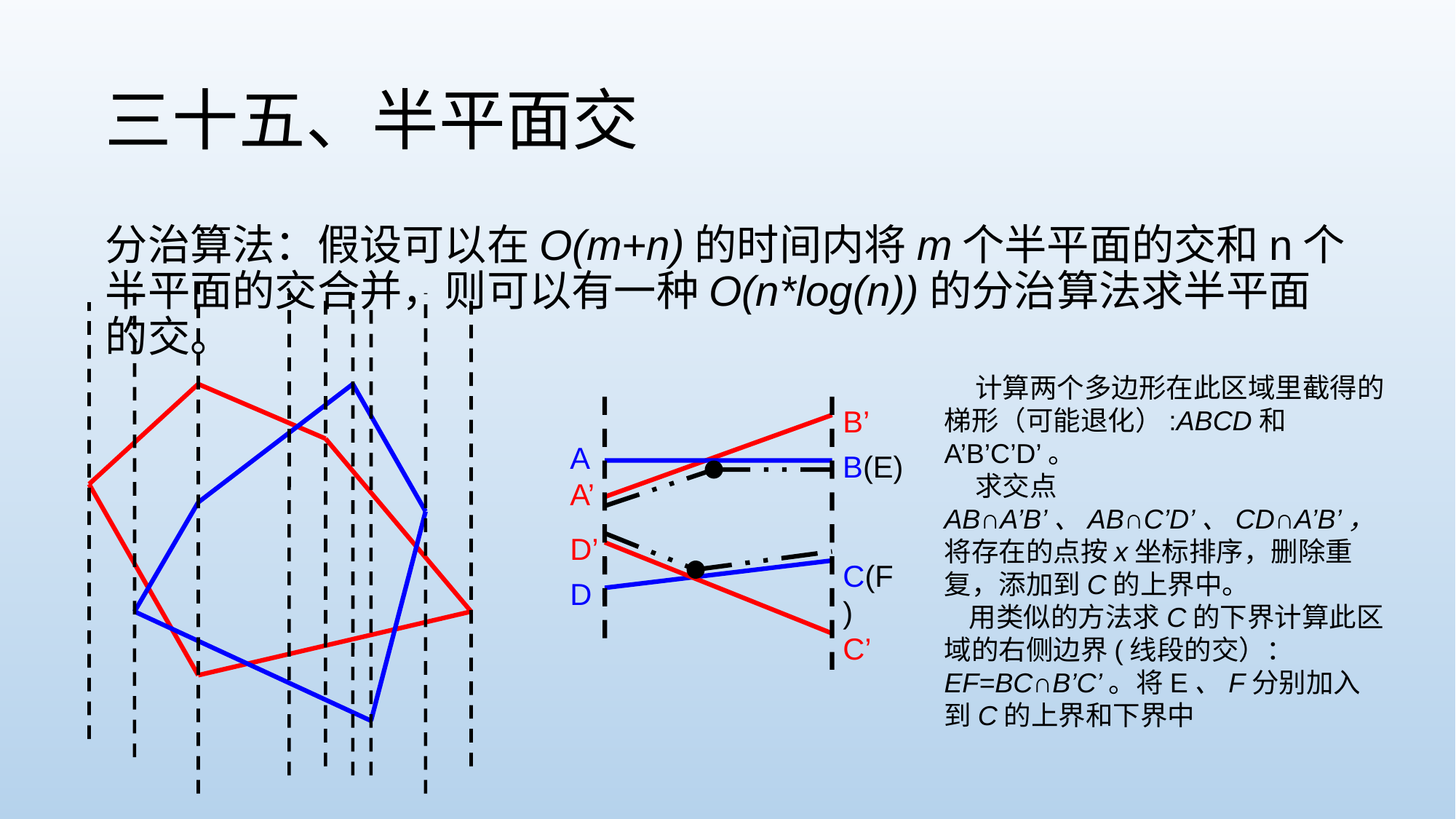

# 三十五、半平面交
分治算法：假设可以在O(m+n)的时间内将m个半平面的交和n个半平面的交合并，则可以有一种O(n*log(n))的分治算法求半平面的交。

    计算两个多边形在此区域里截得的梯形（可能退化）:ABCD和A’B’C’D’。
    求交点AB∩A’B’、AB∩C’D’、CD∩A’B’，将存在的点按x坐标排序，删除重复，添加到C的上界中。
   用类似的方法求C的下界计算此区域的右侧边界(线段的交）：EF=BC∩B’C’。将E、F分别加入到C的上界和下界中
B’
A
B(E)
A’
D’
C(F)
D
C’